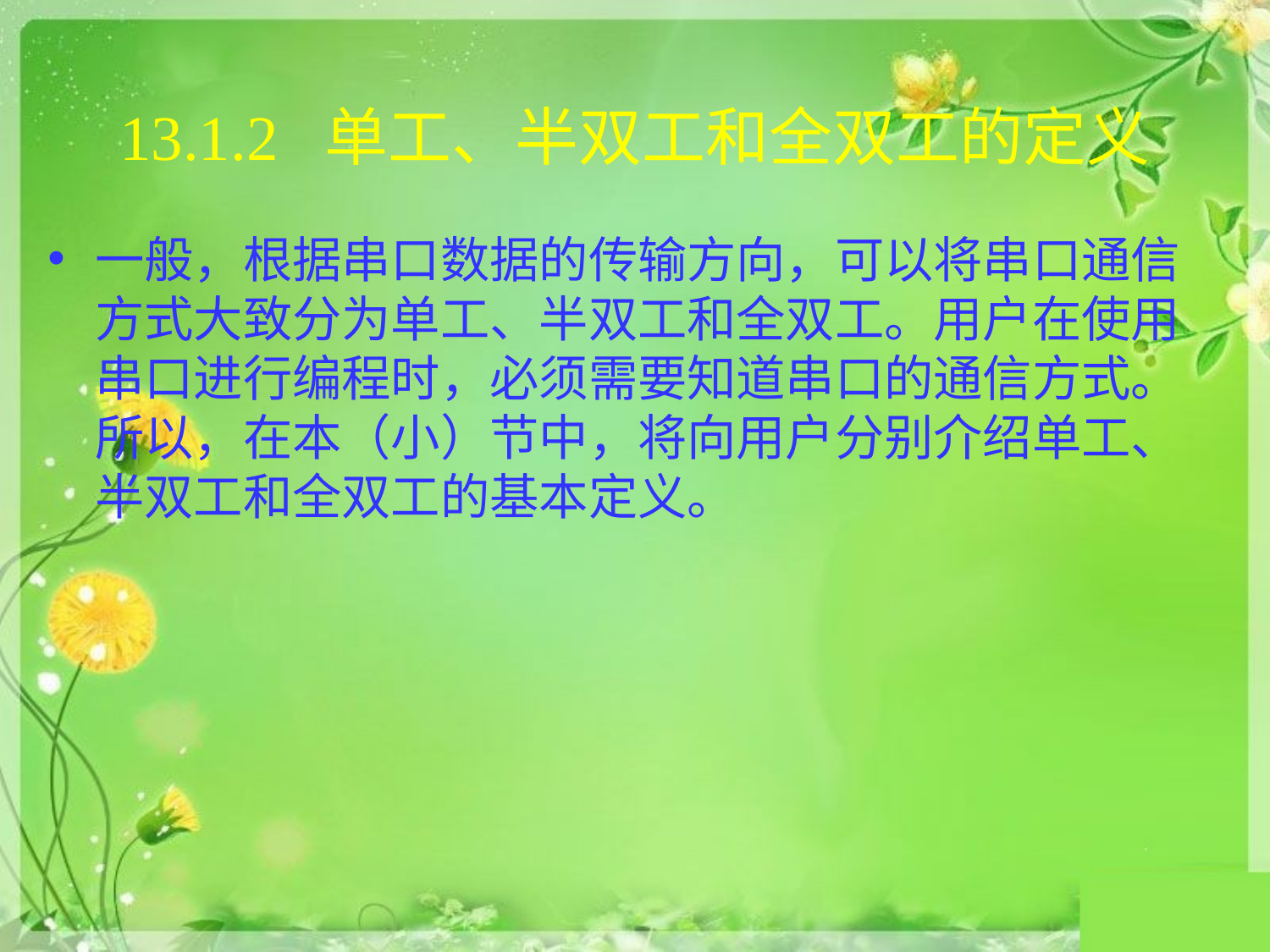

# 13.1.2  单工、半双工和全双工的定义
一般，根据串口数据的传输方向，可以将串口通信方式大致分为单工、半双工和全双工。用户在使用串口进行编程时，必须需要知道串口的通信方式。所以，在本（小）节中，将向用户分别介绍单工、半双工和全双工的基本定义。